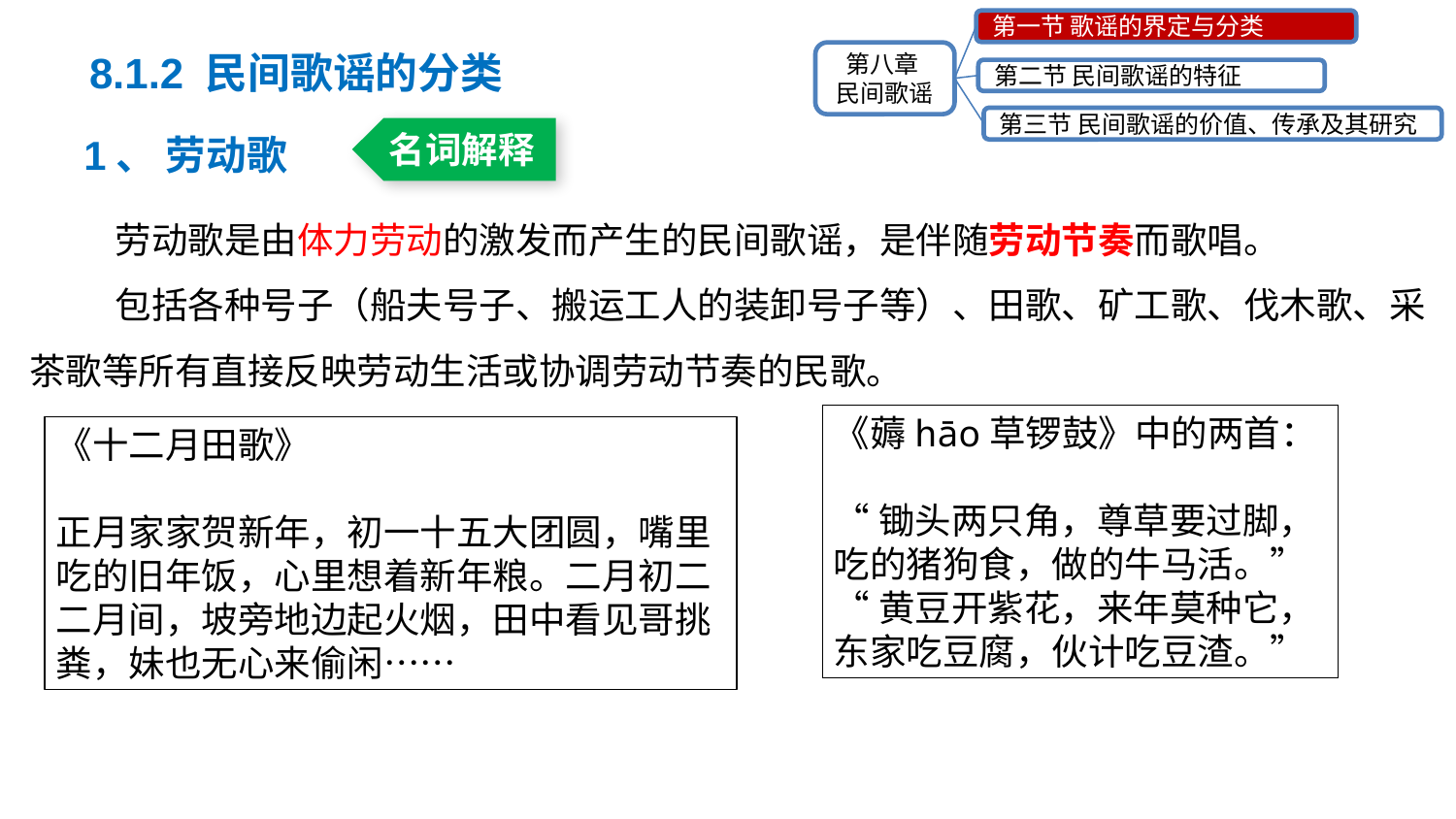

第一节 歌谣的界定与分类
第八章
民间歌谣
第二节 民间歌谣的特征
第三节 民间歌谣的价值、传承及其研究
8.1.2 民间歌谣的分类
1、 劳动歌
名词解释
劳动歌是由体力劳动的激发而产生的民间歌谣，是伴随劳动节奏而歌唱。
包括各种号子（船夫号子、搬运工人的装卸号子等）、田歌、矿工歌、伐木歌、采茶歌等所有直接反映劳动生活或协调劳动节奏的民歌。
《薅hāo草锣鼓》中的两首：

“锄头两只角，尊草要过脚，吃的猪狗食，做的牛马活。”
“黄豆开紫花，来年莫种它，东家吃豆腐，伙计吃豆渣。”
《十二月田歌》

正月家家贺新年，初一十五大团圆，嘴里吃的旧年饭，心里想着新年粮。二月初二二月间，坡旁地边起火烟，田中看见哥挑粪，妹也无心来偷闲……